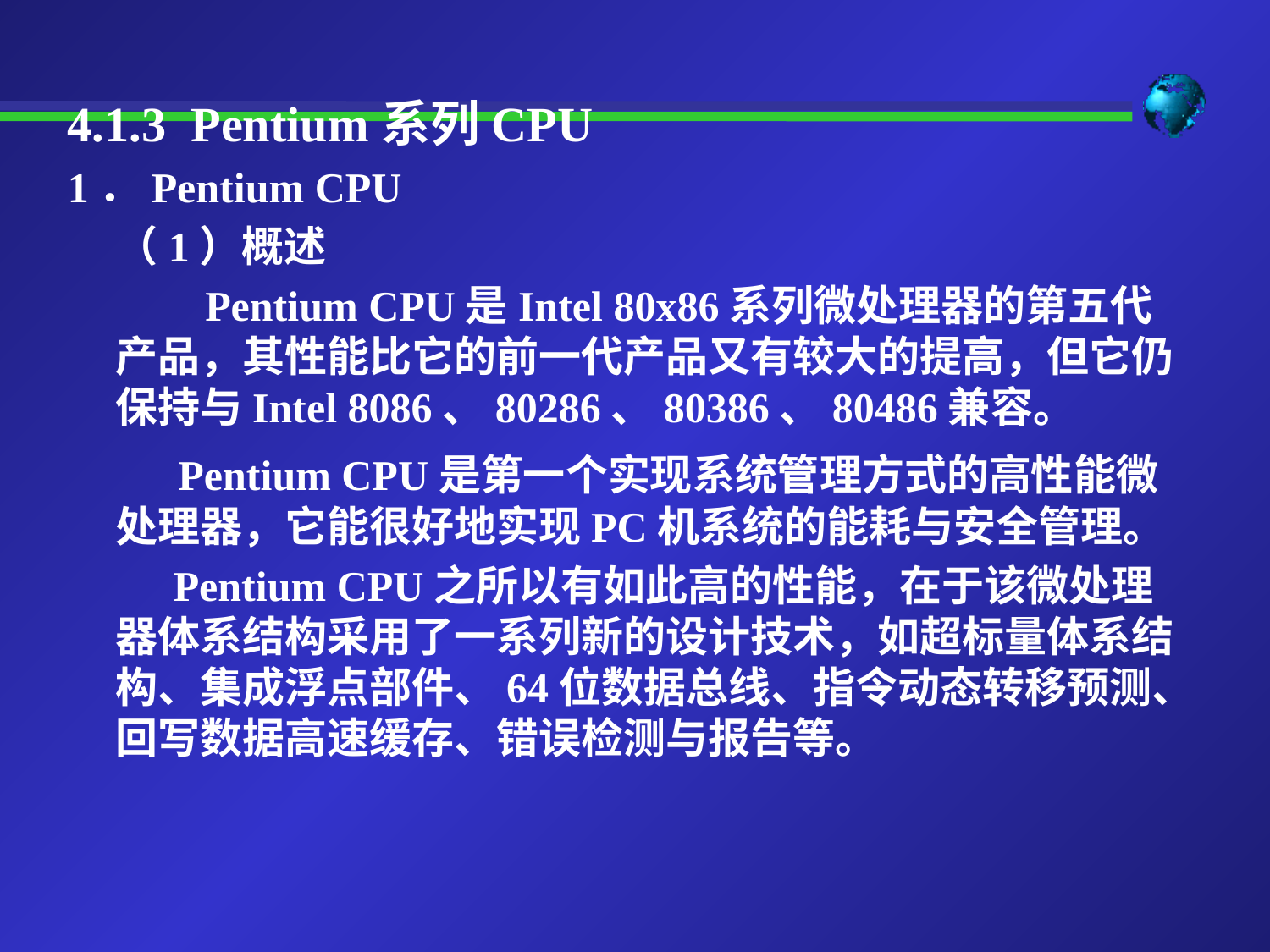

4.1.3  Pentium系列CPU
1．Pentium CPU
    （1）概述
             Pentium CPU是Intel 80x86系列微处理器的第五代产品，其性能比它的前一代产品又有较大的提高，但它仍保持与Intel 8086、80286、80386、80486兼容。
         Pentium CPU是第一个实现系统管理方式的高性能微处理器，它能很好地实现PC机系统的能耗与安全管理。
          Pentium CPU之所以有如此高的性能，在于该微处理器体系结构采用了一系列新的设计技术，如超标量体系结构、集成浮点部件、64位数据总线、指令动态转移预测、回写数据高速缓存、错误检测与报告等。
30